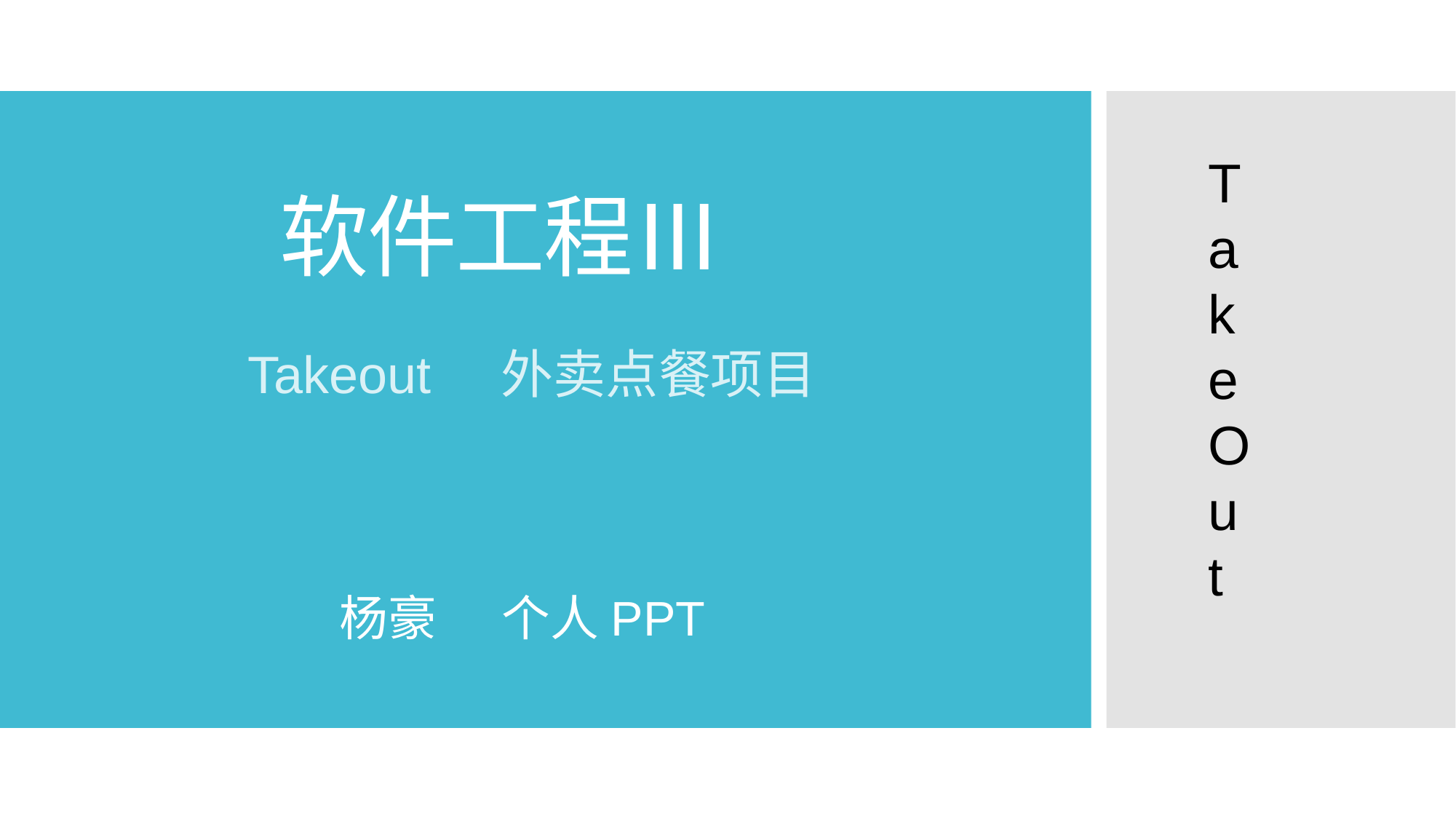

# 软件工程Ⅲ
TakeOut
Takeout    外卖点餐项目
杨豪      个人PPT